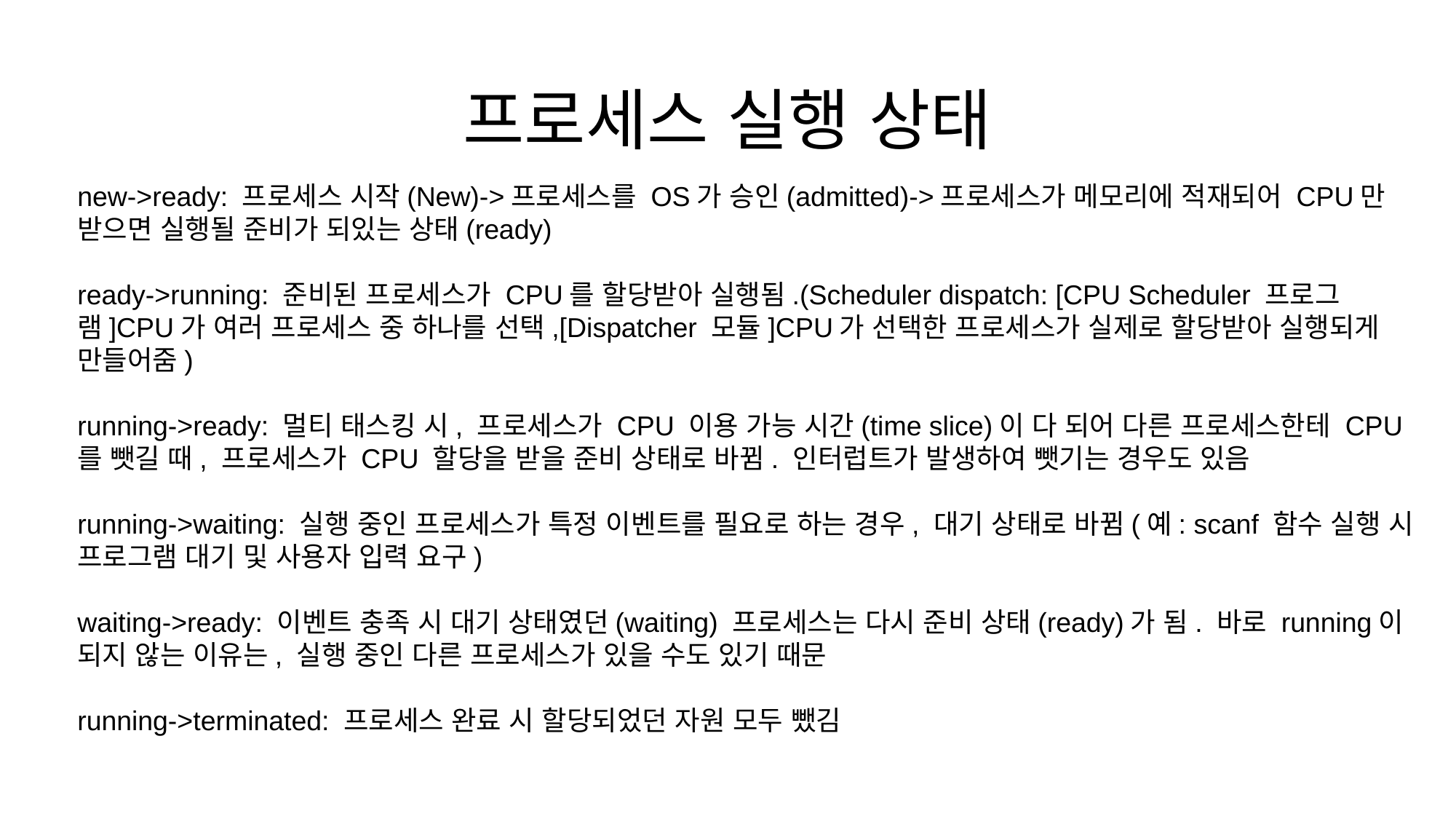

# 프로세스 실행 상태
new->ready: 프로세스 시작(New)->프로세스를 OS가 승인(admitted)->프로세스가 메모리에 적재되어 CPU만 받으면 실행될 준비가 되있는 상태(ready)

ready->running: 준비된 프로세스가 CPU를 할당받아 실행됨.(Scheduler dispatch: [CPU Scheduler 프로그램]CPU가 여러 프로세스 중 하나를 선택,[Dispatcher 모듈]CPU가 선택한 프로세스가 실제로 할당받아 실행되게 만들어줌)

running->ready: 멀티 태스킹 시, 프로세스가 CPU 이용 가능 시간(time slice)이 다 되어 다른 프로세스한테 CPU를 뺏길 때, 프로세스가 CPU 할당을 받을 준비 상태로 바뀜. 인터럽트가 발생하여 뺏기는 경우도 있음

running->waiting: 실행 중인 프로세스가 특정 이벤트를 필요로 하는 경우, 대기 상태로 바뀜(예: scanf 함수 실행 시 프로그램 대기 및 사용자 입력 요구)

waiting->ready: 이벤트 충족 시 대기 상태였던(waiting) 프로세스는 다시 준비 상태(ready)가 됨. 바로 running이 되지 않는 이유는, 실행 중인 다른 프로세스가 있을 수도 있기 때문

running->terminated: 프로세스 완료 시 할당되었던 자원 모두 뺐김